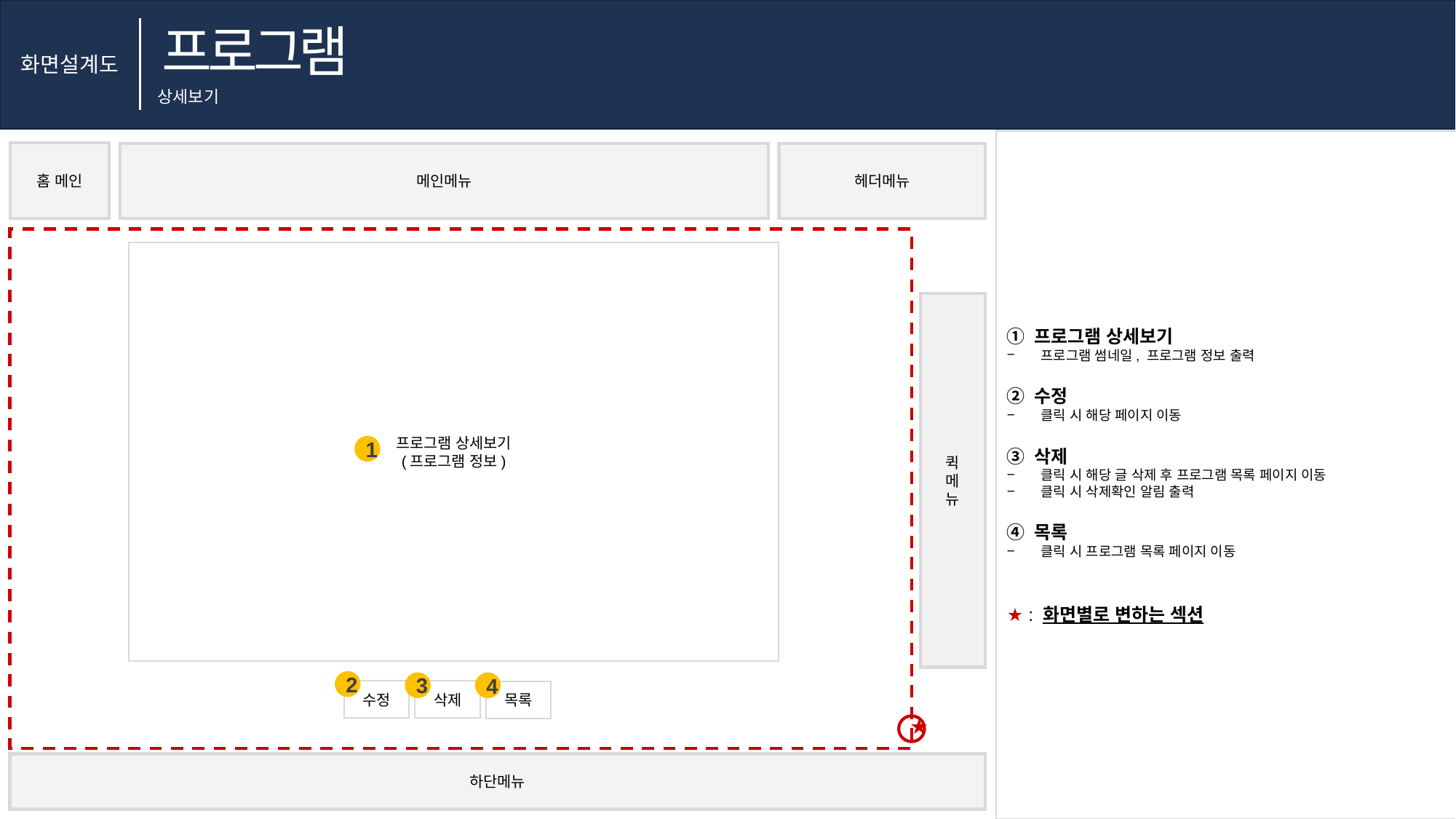

프로그램
화면설계도
상세보기
① 프로그램 상세보기
프로그램 썸네일, 프로그램 정보 출력

② 수정
클릭 시 해당 페이지 이동

③ 삭제
클릭 시 해당 글 삭제 후 프로그램 목록 페이지 이동
클릭 시 삭제확인 알림 출력

④ 목록
클릭 시 프로그램 목록 페이지 이동

★ : 화면별로 변하는 섹션
홈 메인
메인메뉴
헤더메뉴

프로그램 상세보기
(프로그램 정보)
퀵
메
뉴
1
2
3
4
수정
삭제
목록
★

하단메뉴